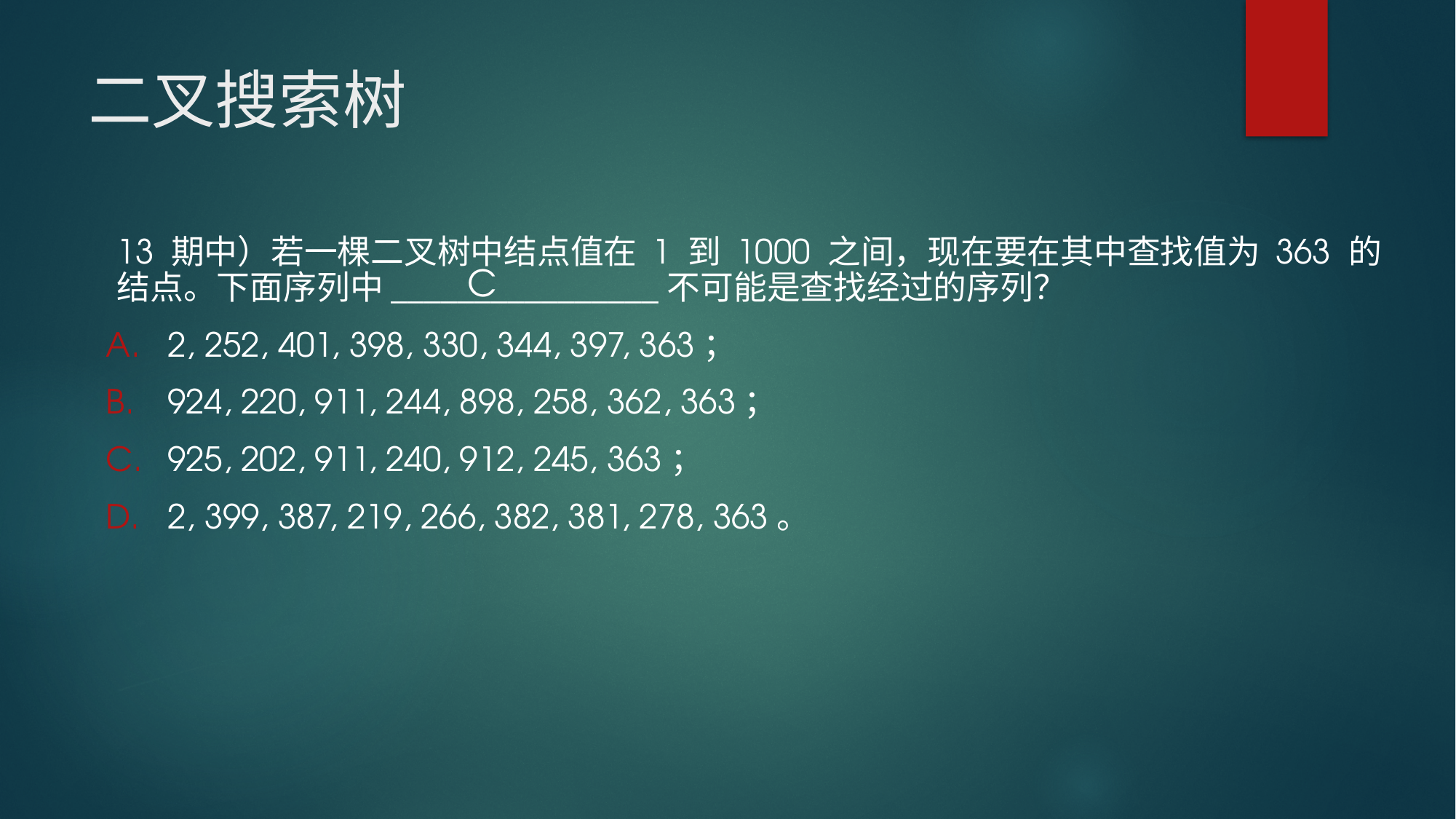

# 二叉搜索树
13 期中）若一棵二叉树中结点值在 1 到 1000 之间，现在要在其中查找值为 363 的结点。下面序列中________________不可能是查找经过的序列？
2, 252, 401, 398, 330, 344, 397, 363；
924, 220, 911, 244, 898, 258, 362, 363；
925, 202, 911, 240, 912, 245, 363；
2, 399, 387, 219, 266, 382, 381, 278, 363。

C